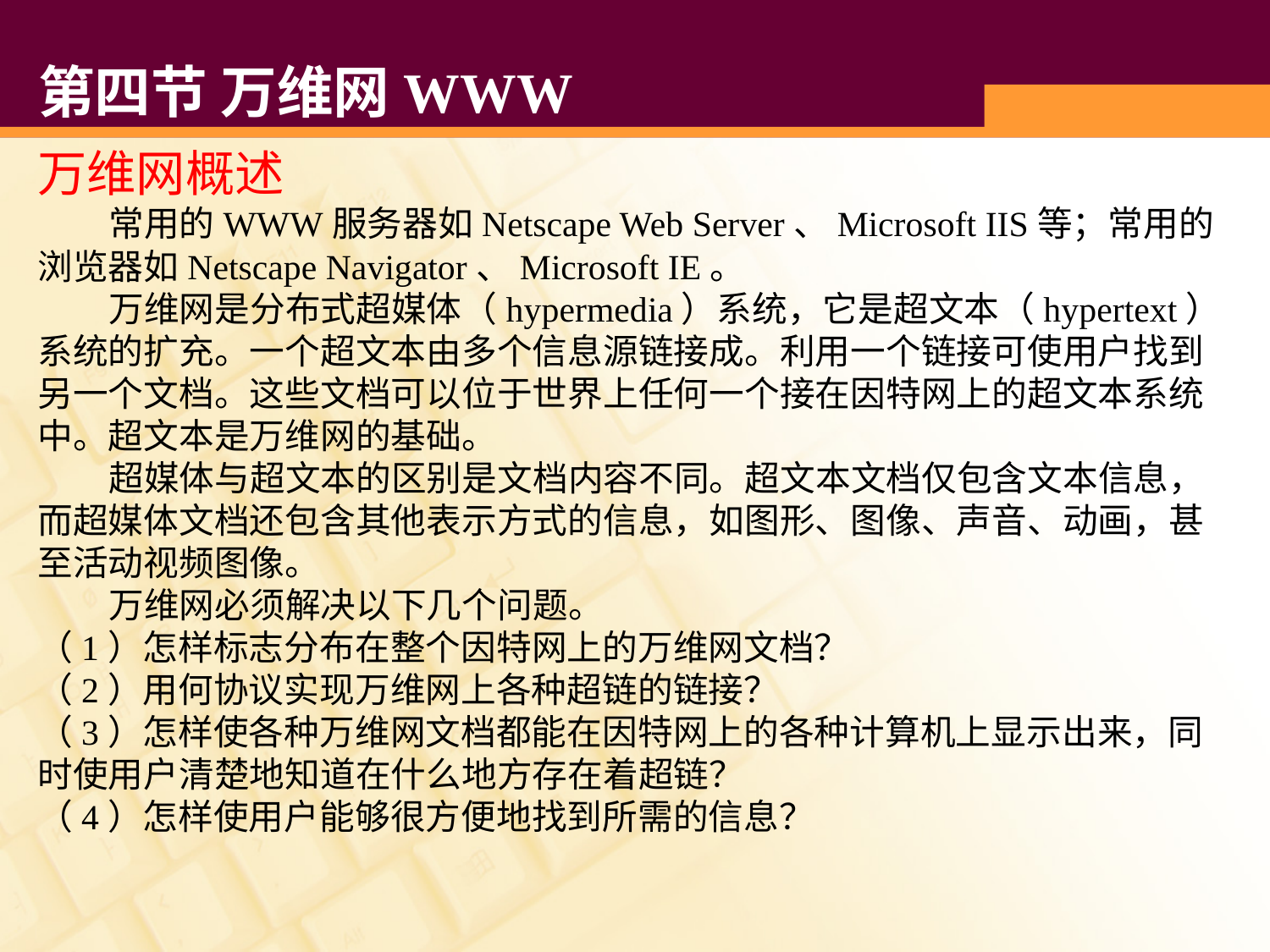

# 第四节 万维网WWW
万维网概述
        常用的WWW服务器如Netscape Web Server、Microsoft IIS等；常用的浏览器如Netscape Navigator、Microsoft IE。
        万维网是分布式超媒体（hypermedia）系统，它是超文本（hypertext）系统的扩充。一个超文本由多个信息源链接成。利用一个链接可使用户找到另一个文档。这些文档可以位于世界上任何一个接在因特网上的超文本系统中。超文本是万维网的基础。
        超媒体与超文本的区别是文档内容不同。超文本文档仅包含文本信息，而超媒体文档还包含其他表示方式的信息，如图形、图像、声音、动画，甚至活动视频图像。
        万维网必须解决以下几个问题。
（1）怎样标志分布在整个因特网上的万维网文档？
（2）用何协议实现万维网上各种超链的链接？
（3）怎样使各种万维网文档都能在因特网上的各种计算机上显示出来，同时使用户清楚地知道在什么地方存在着超链？
（4）怎样使用户能够很方便地找到所需的信息？